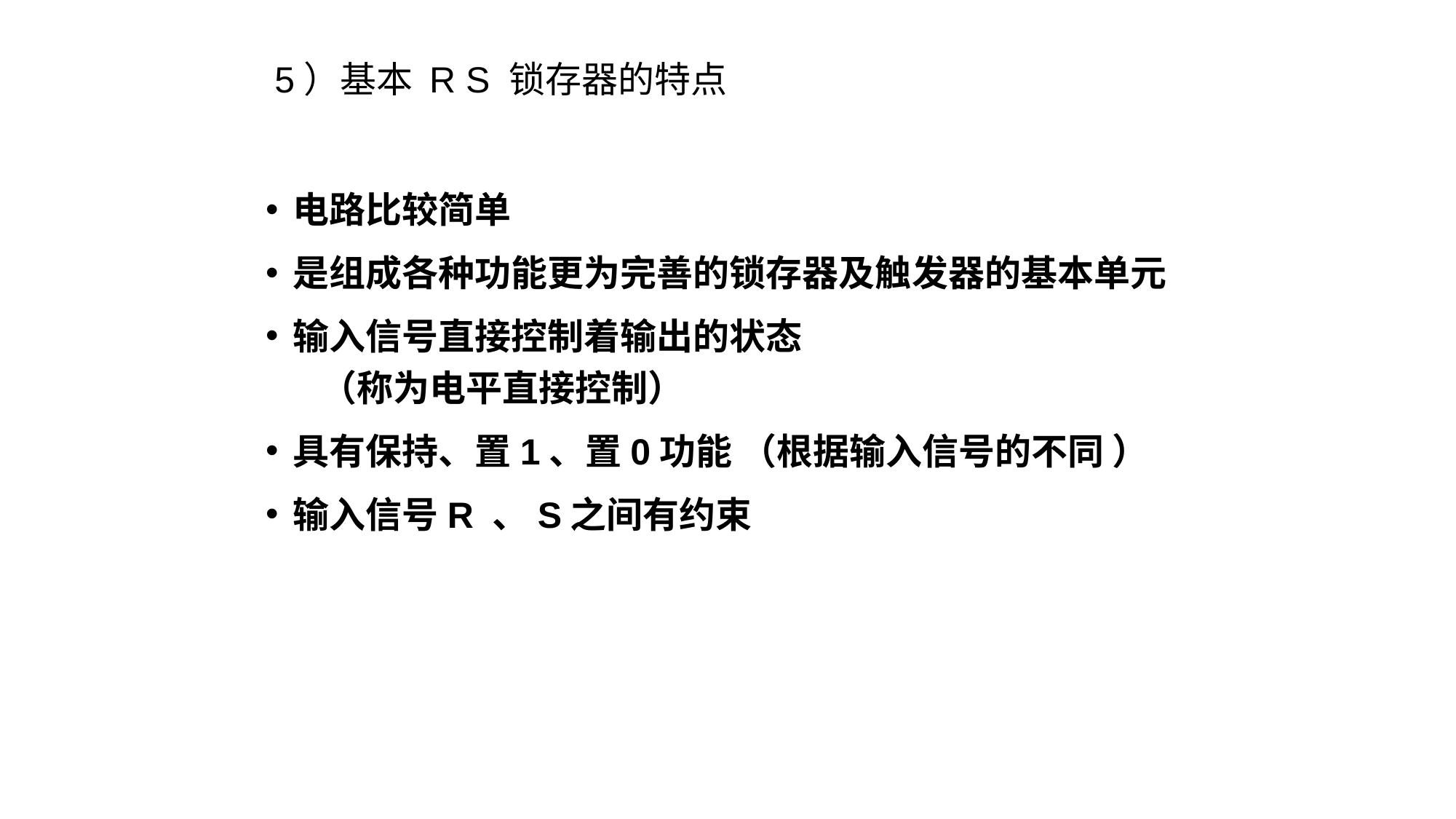

5）基本 R S 锁存器的特点
电路比较简单
是组成各种功能更为完善的锁存器及触发器的基本单元
输入信号直接控制着输出的状态
（称为电平直接控制）
具有保持、置1、置0功能 （根据输入信号的不同 ）
输入信号R 、S之间有约束